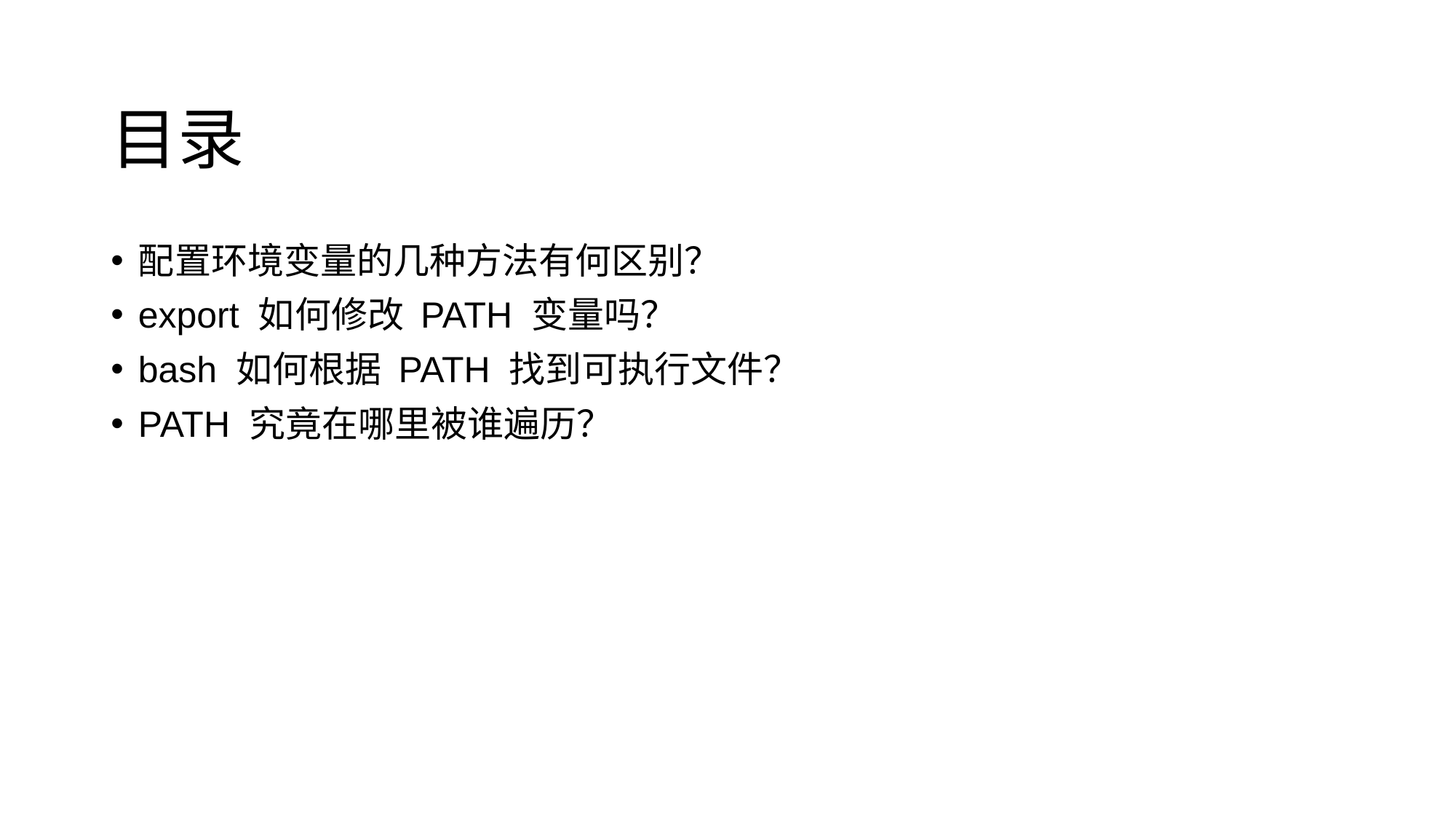

# 目录
配置环境变量的几种方法有何区别？
export 如何修改 PATH 变量吗？
bash 如何根据 PATH 找到可执行文件？
PATH 究竟在哪里被谁遍历？